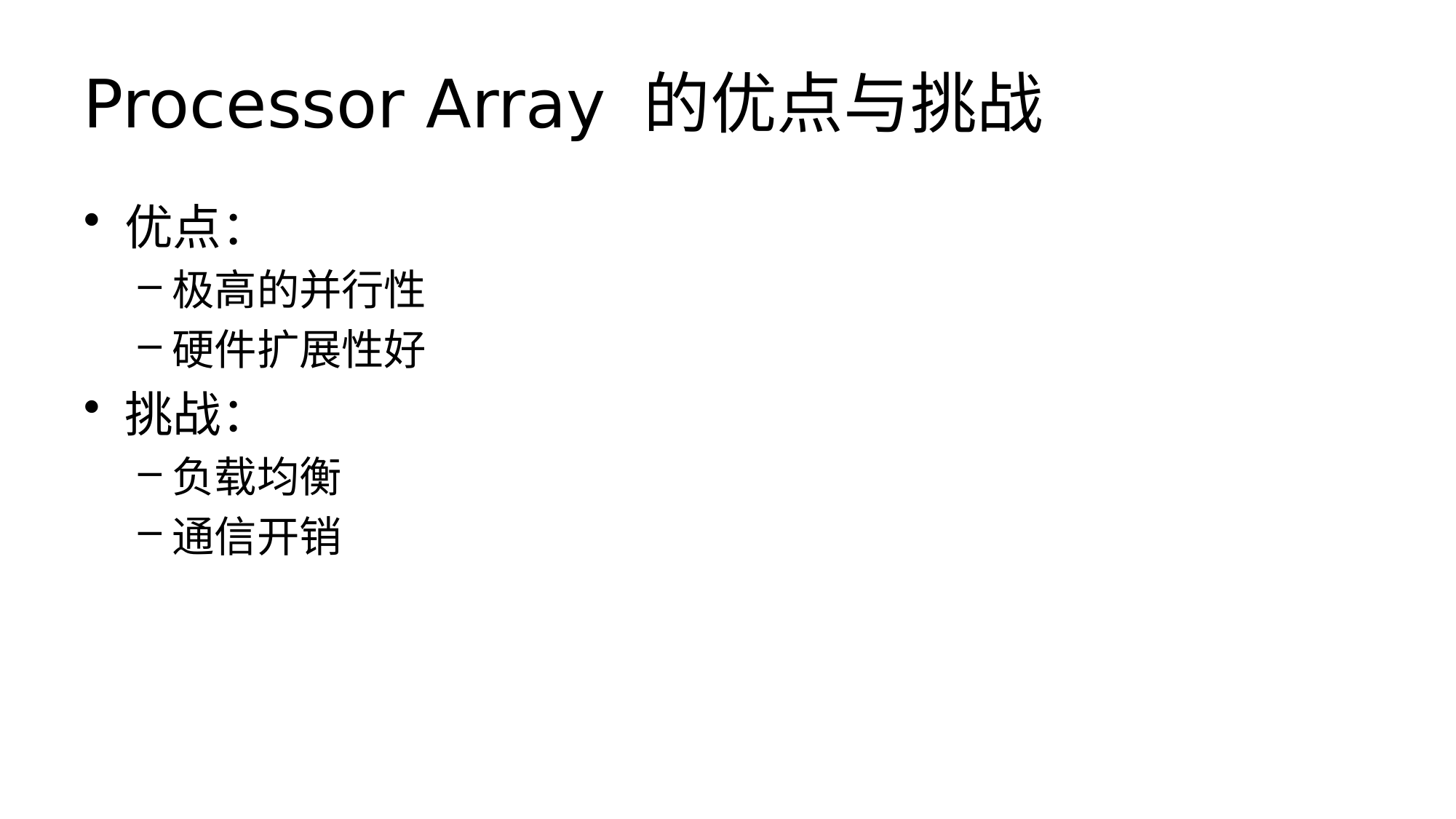

# Processor Array 的优点与挑战
优点：
极高的并行性
硬件扩展性好
挑战：
负载均衡
通信开销
18